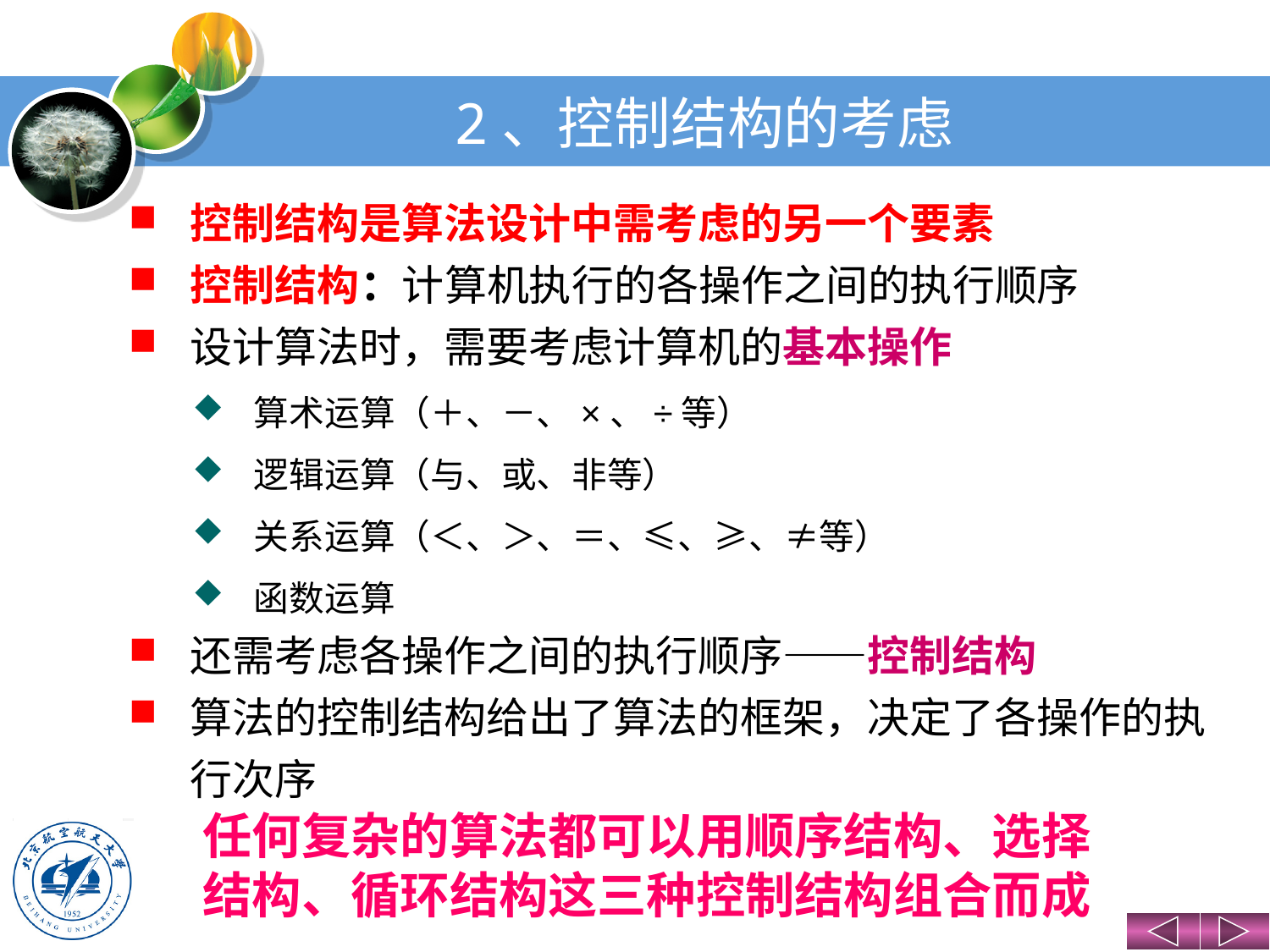

# 2、控制结构的考虑
控制结构是算法设计中需考虑的另一个要素
控制结构：计算机执行的各操作之间的执行顺序
设计算法时，需要考虑计算机的基本操作
算术运算（＋、－、×、÷等）
逻辑运算（与、或、非等）
关系运算（＜、＞、＝、≤、≥、≠等）
函数运算
还需考虑各操作之间的执行顺序——控制结构
算法的控制结构给出了算法的框架，决定了各操作的执行次序
任何复杂的算法都可以用顺序结构、选择结构、循环结构这三种控制结构组合而成
42